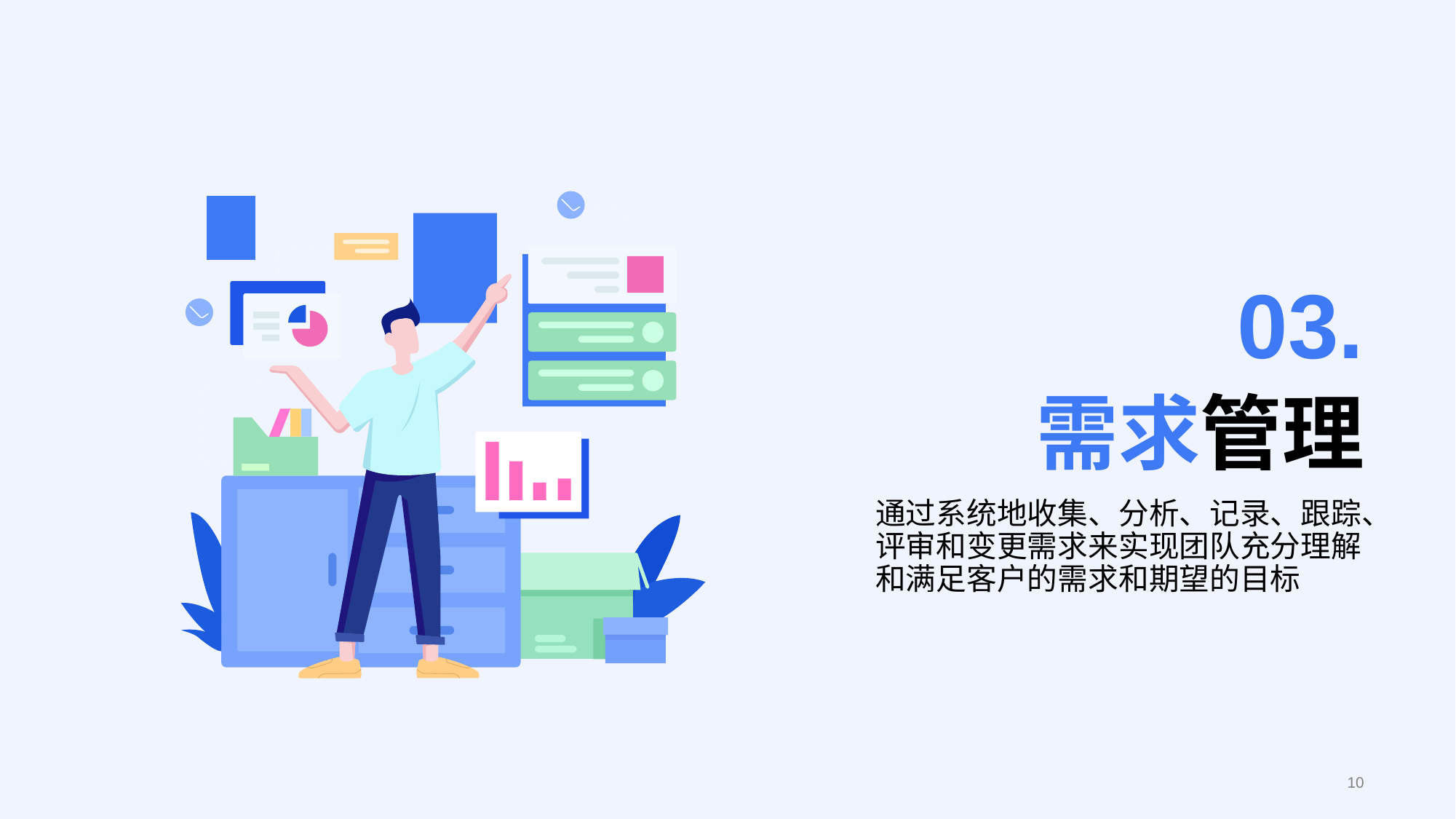

03.
# 需求管理
通过系统地收集、分析、记录、跟踪、评审和变更需求来实现团队充分理解和满足客户的需求和期望的目标
10